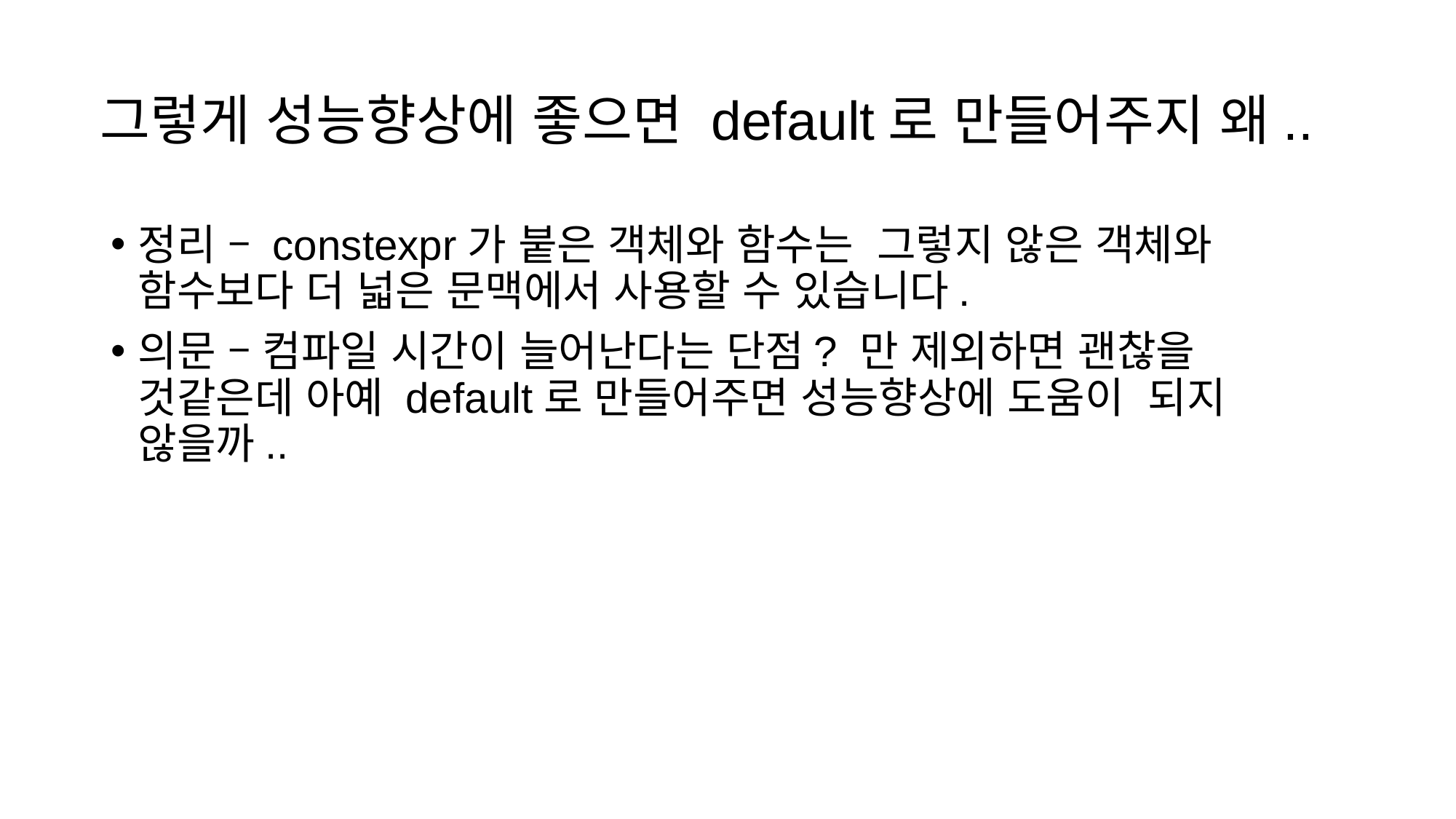

# 그렇게 성능향상에 좋으면 default로 만들어주지 왜..
정리 – constexpr가 붙은 객체와 함수는  그렇지 않은 객체와 함수보다 더 넓은 문맥에서 사용할 수 있습니다.
의문 – 컴파일 시간이 늘어난다는 단점? 만 제외하면 괜찮을 것같은데 아예 default로 만들어주면 성능향상에 도움이  되지 않을까..
[C++11]
반환형이 리터럴이 아니기 때문에
C++11에서는 constexptr멤버함수는 암묵적으로 const 선언되기 때문에 setter의 기능을 할 수 있었습니다.
[C++14]
11에 있던 제약사항이 둘다 사라졌기 때문에
setter에도 constexptr 사용 가능합니다.